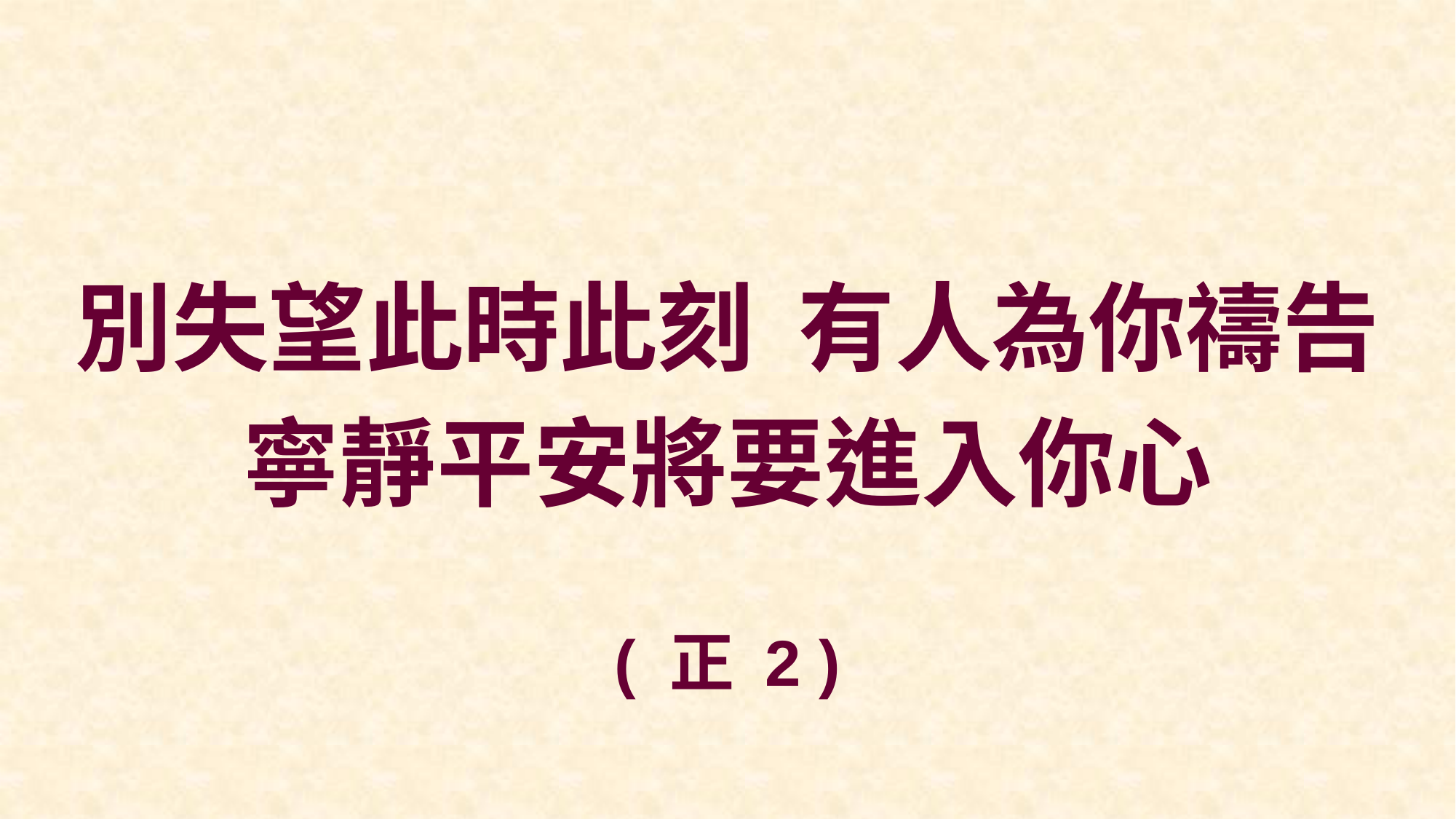

別失望此時此刻  有人為你禱告
寧靜平安將要進入你心
( 正 2 )